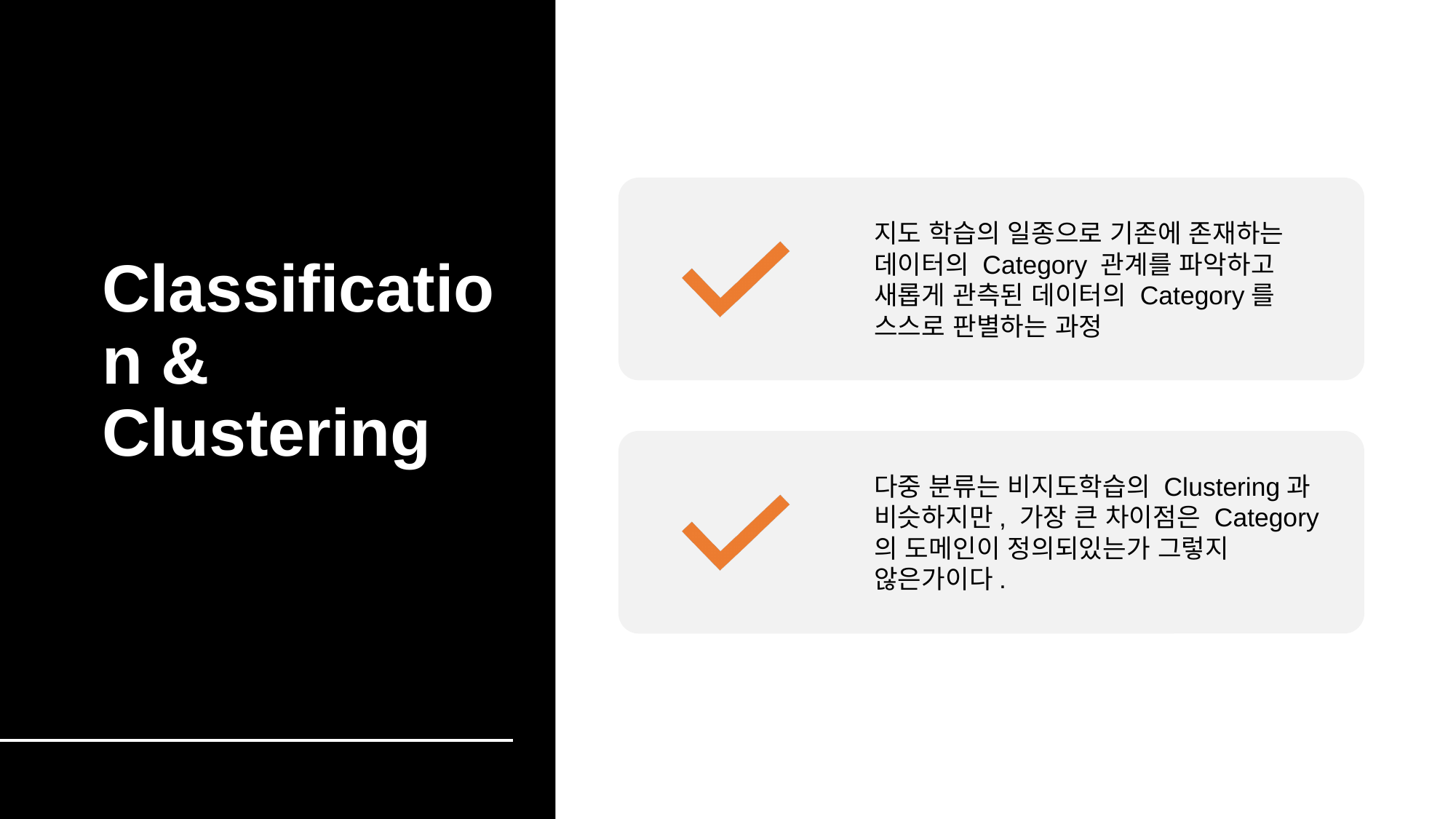

# Classification & Clustering
지도 학습의 일종으로 기존에 존재하는 데이터의 Category 관계를 파악하고 새롭게 관측된 데이터의 Category를 스스로 판별하는 과정
다중 분류는 비지도학습의 Clustering과 비슷하지만, 가장 큰 차이점은 Category의 도메인이 정의되있는가 그렇지 않은가이다.